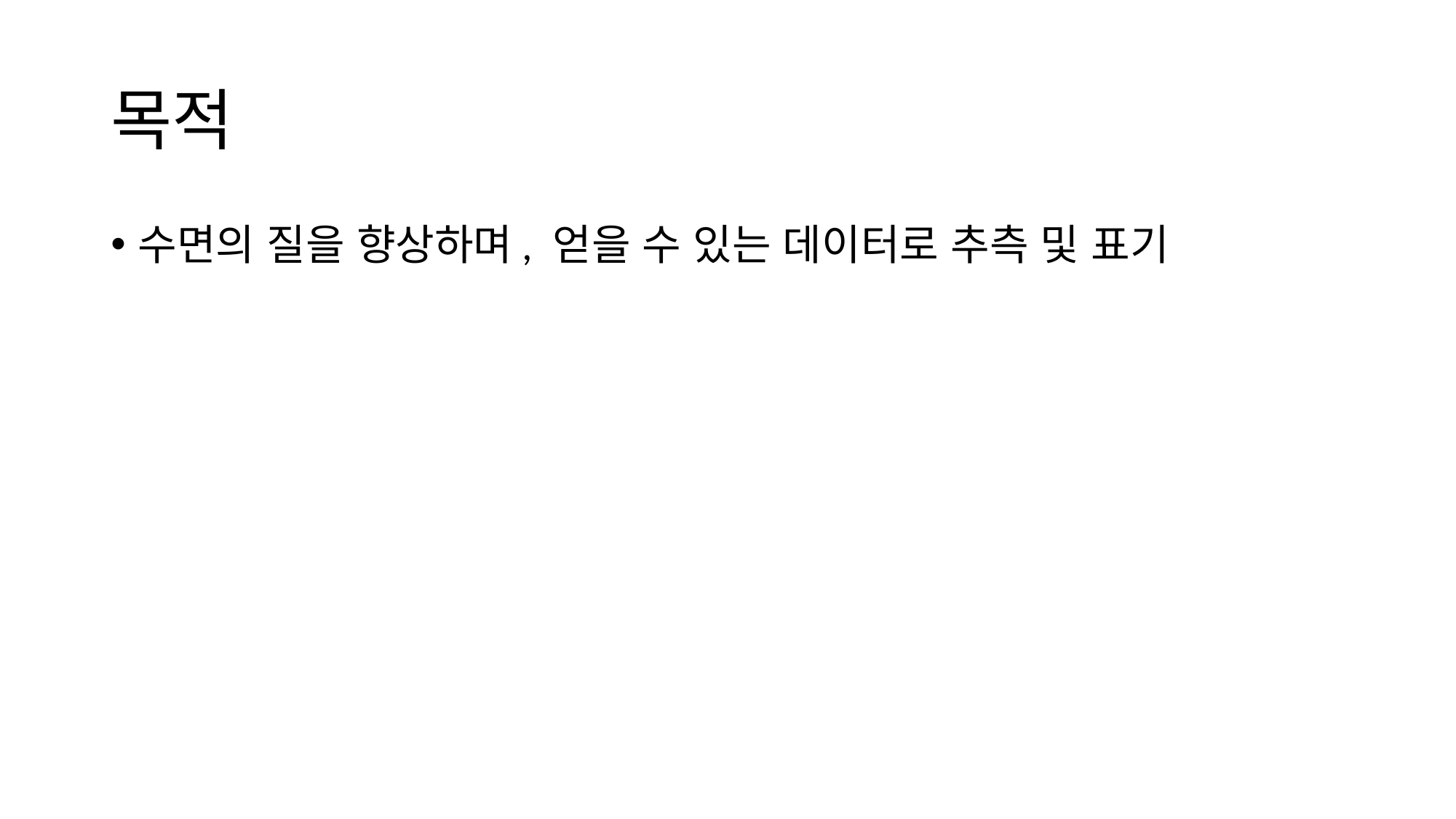

# 목적
수면의 질을 향상하며, 얻을 수 있는 데이터로 추측 및 표기